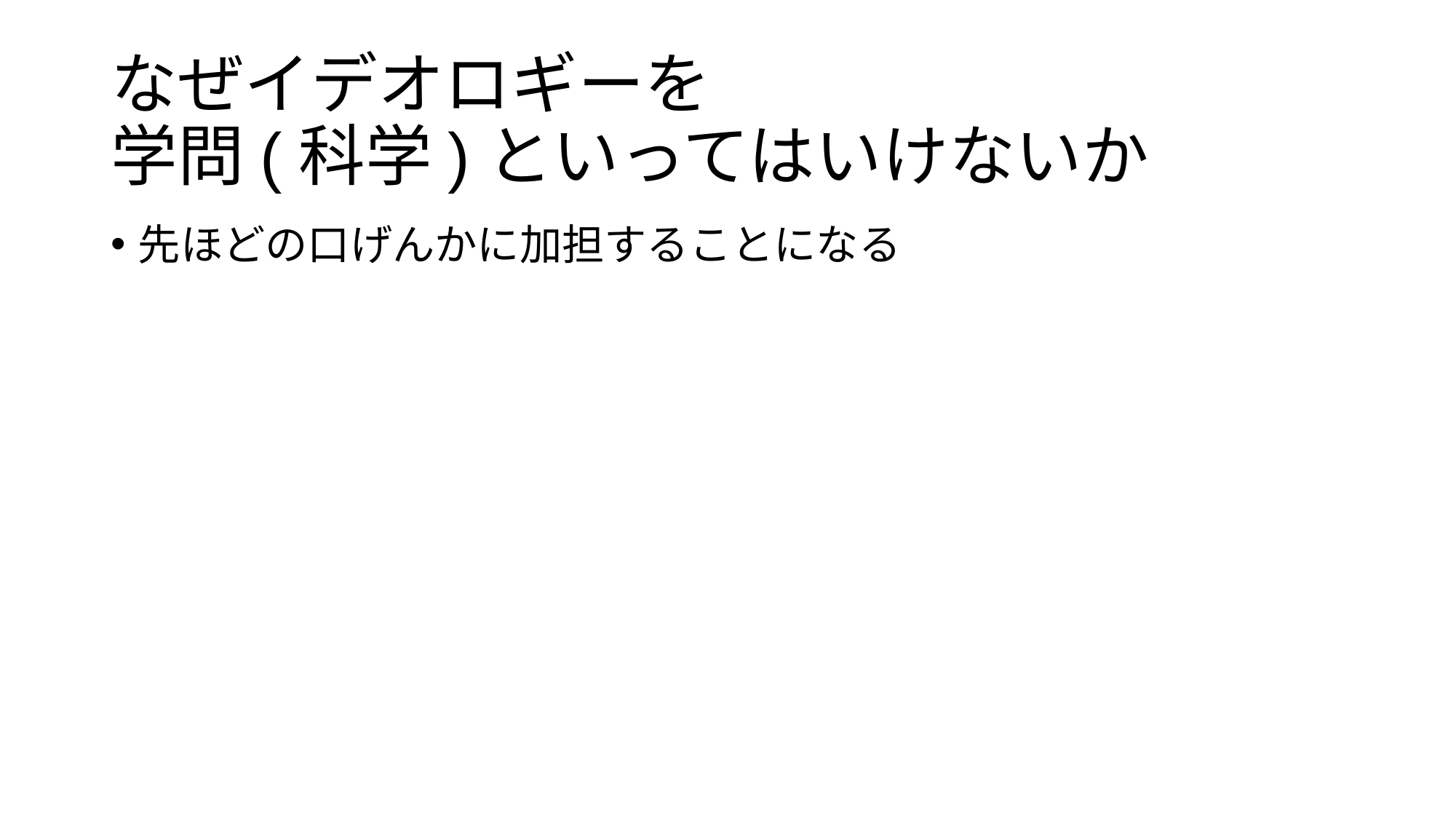

# なぜイデオロギーを 学問(科学)といってはいけないか
先ほどの口げんかに加担することになる